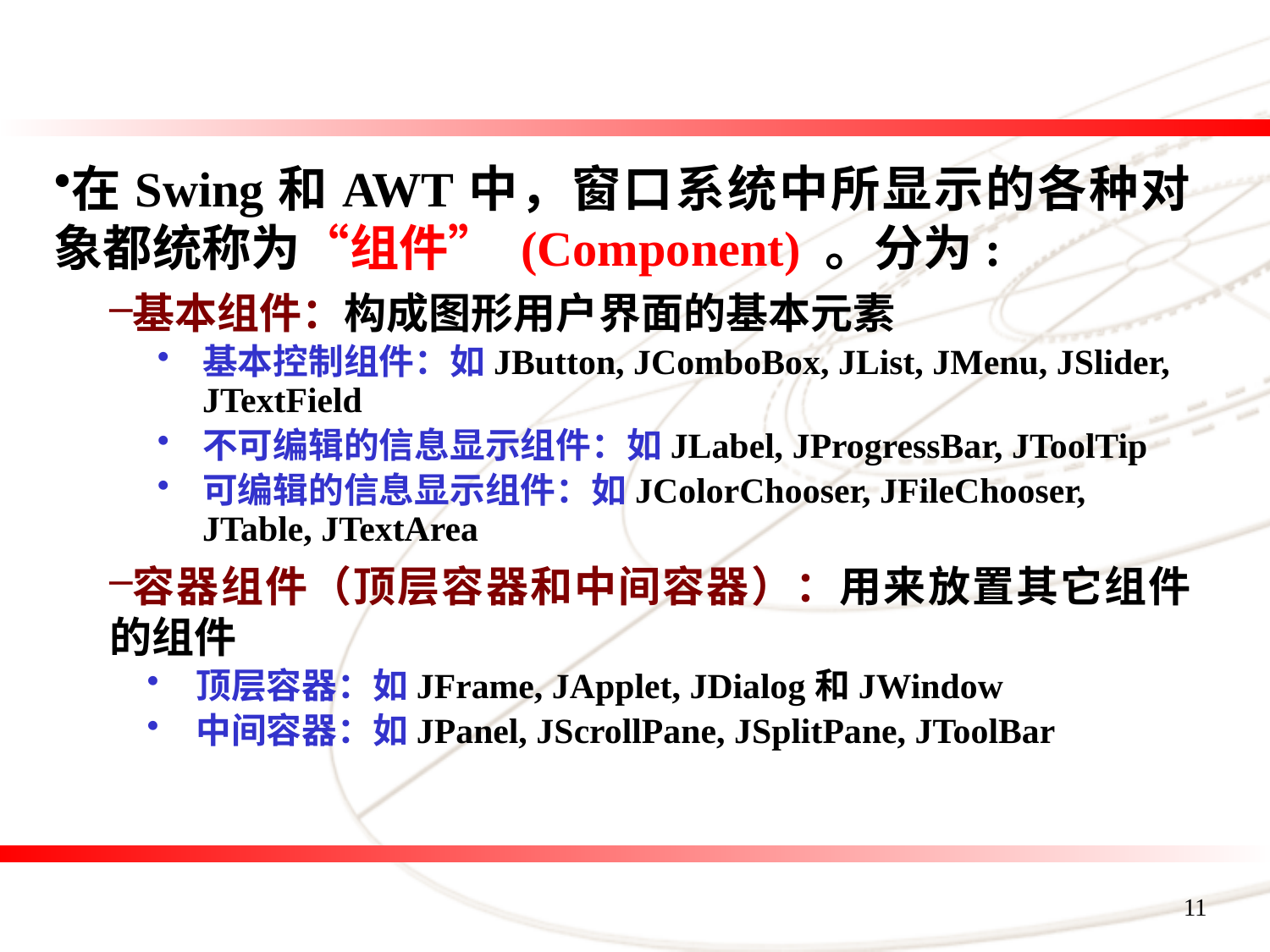

在Swing和AWT中，窗口系统中所显示的各种对象都统称为“组件” (Component) 。分为:
基本组件：构成图形用户界面的基本元素
基本控制组件：如JButton, JComboBox, JList, JMenu, JSlider, JTextField
不可编辑的信息显示组件：如JLabel, JProgressBar, JToolTip
可编辑的信息显示组件：如JColorChooser, JFileChooser, JTable, JTextArea
容器组件（顶层容器和中间容器）：用来放置其它组件的组件
顶层容器：如JFrame, JApplet, JDialog和JWindow
中间容器：如JPanel, JScrollPane, JSplitPane, JToolBar

11